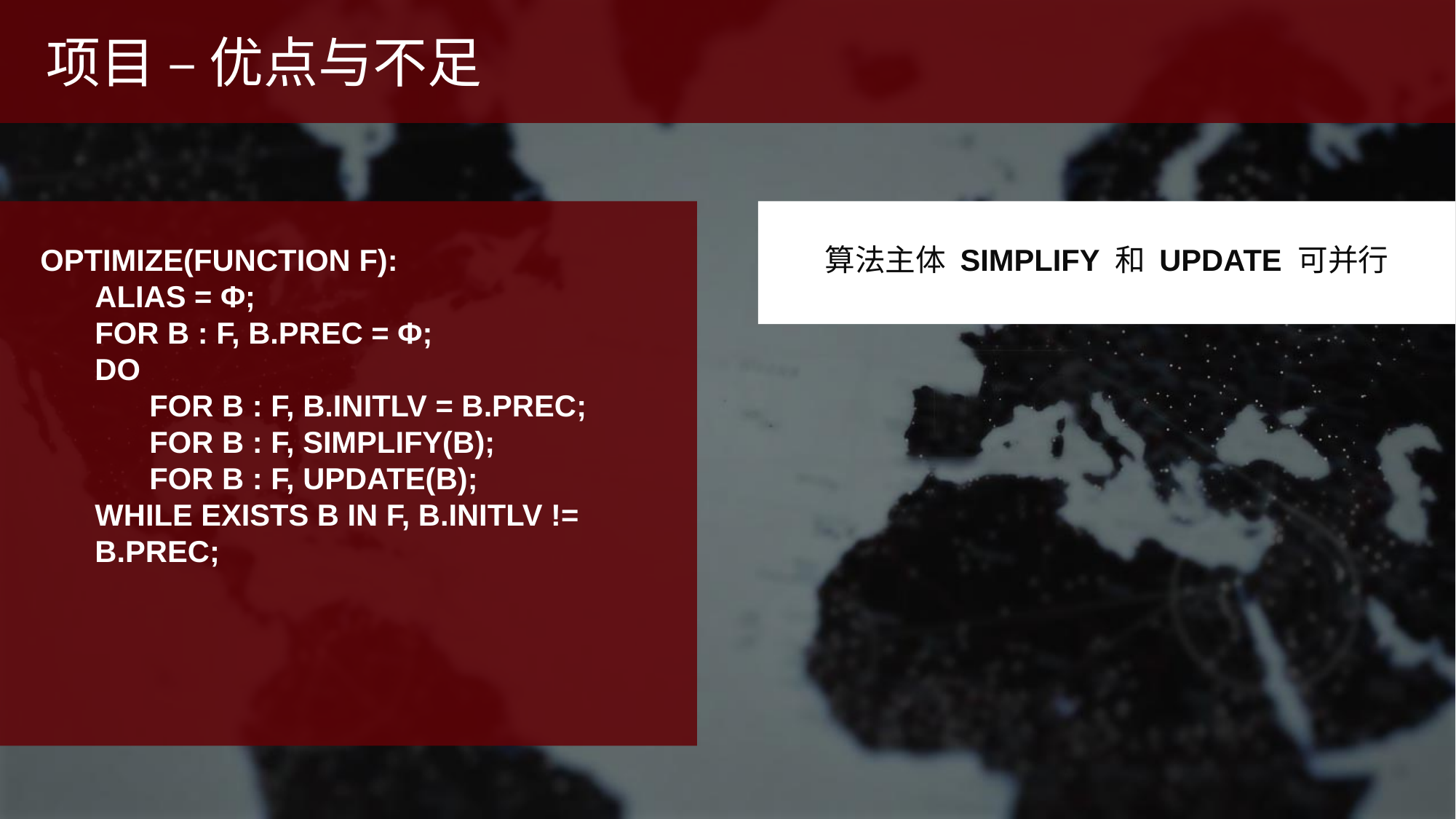

项目 – 优点与不足

OPTIMIZE(FUNCTION F):
ALIAS = Φ;
FOR B : F, B.PREC = Φ;
DO
FOR B : F, B.INITLV = B.PREC;
FOR B : F, SIMPLIFY(B);
FOR B : F, UPDATE(B);
WHILE EXISTS B IN F, B.INITLV != B.PREC;

算法主体 SIMPLIFY 和 UPDATE 可并行